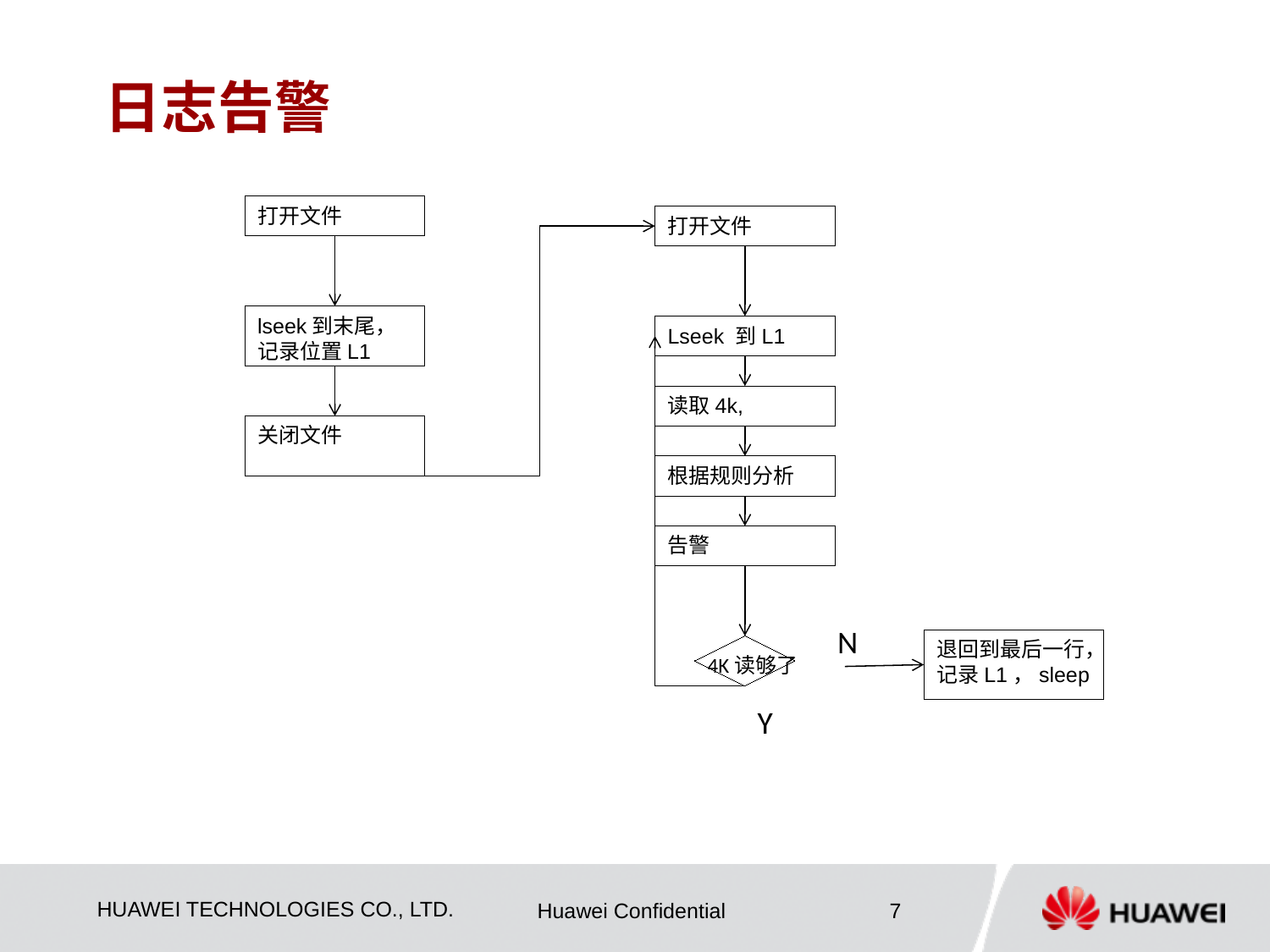

# 日志告警
打开文件
打开文件
lseek到末尾，记录位置L1
Lseek 到L1
读取4k,
关闭文件
根据规则分析
告警
N
退回到最后一行，记录L1，sleep

4K读够了
Y